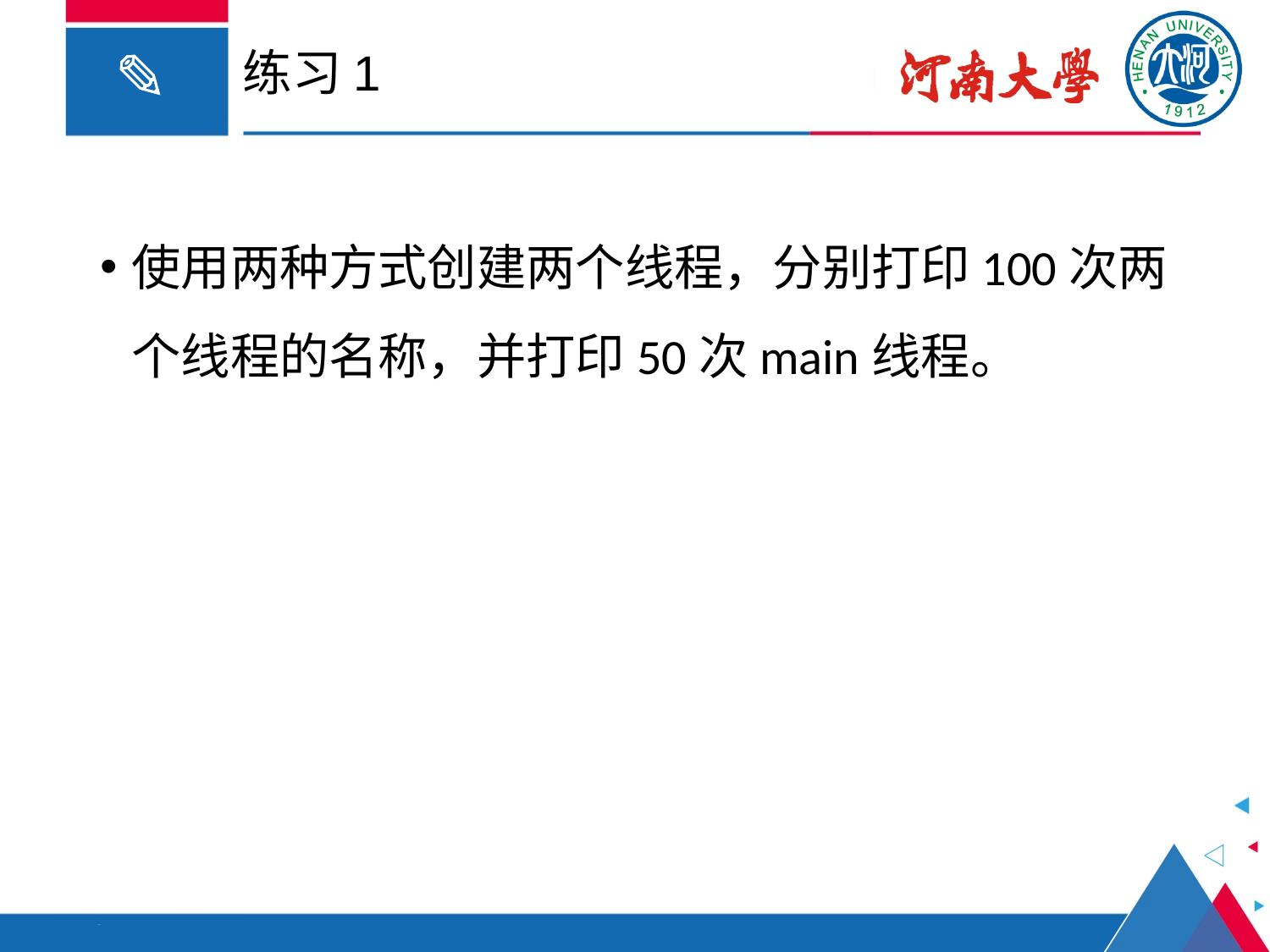

# 练习1
使用两种方式创建两个线程，分别打印100次两个线程的名称，并打印50次main线程。